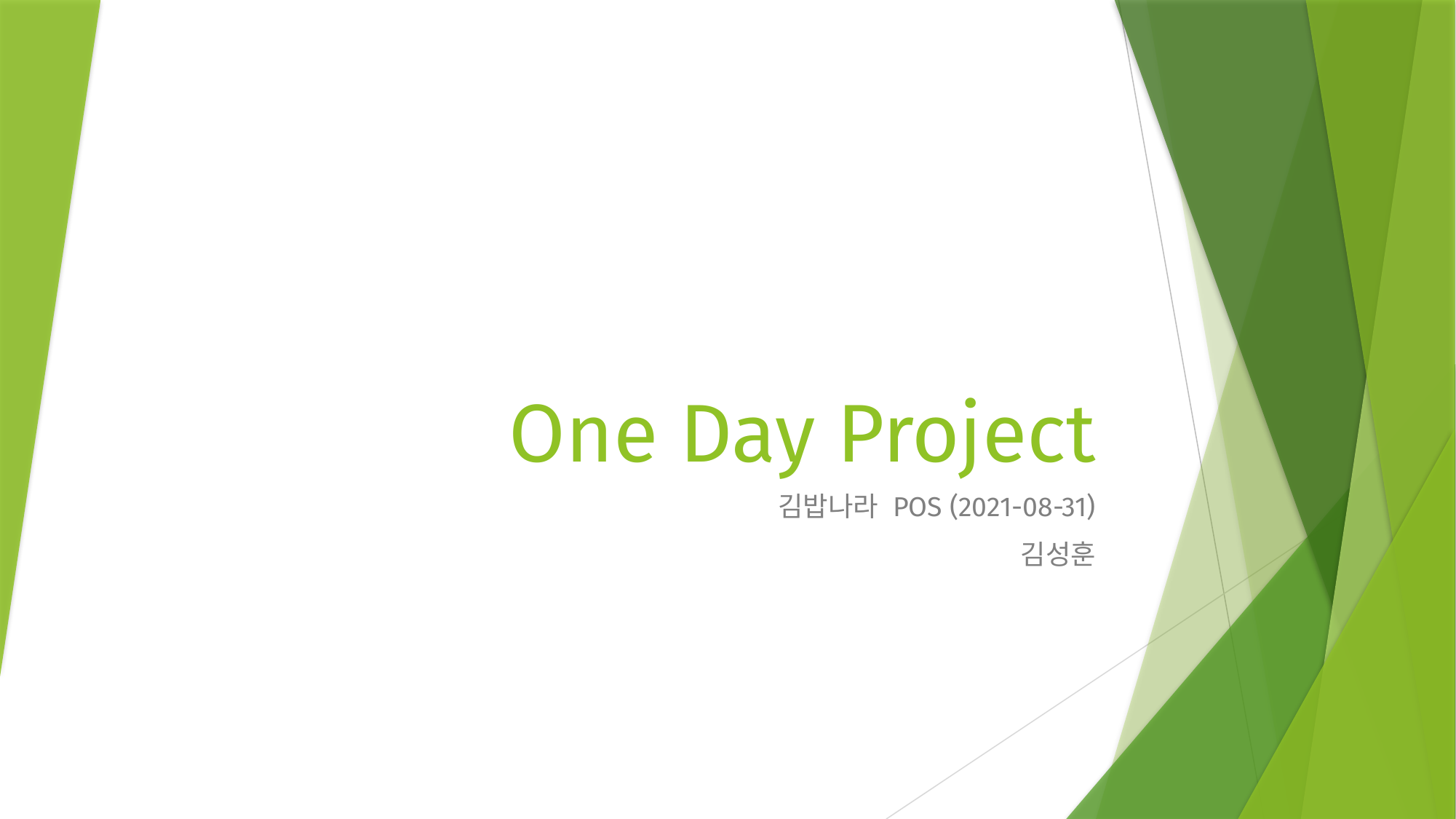

# One Day Project
김밥나라 POS (2021-08-31)
김성훈